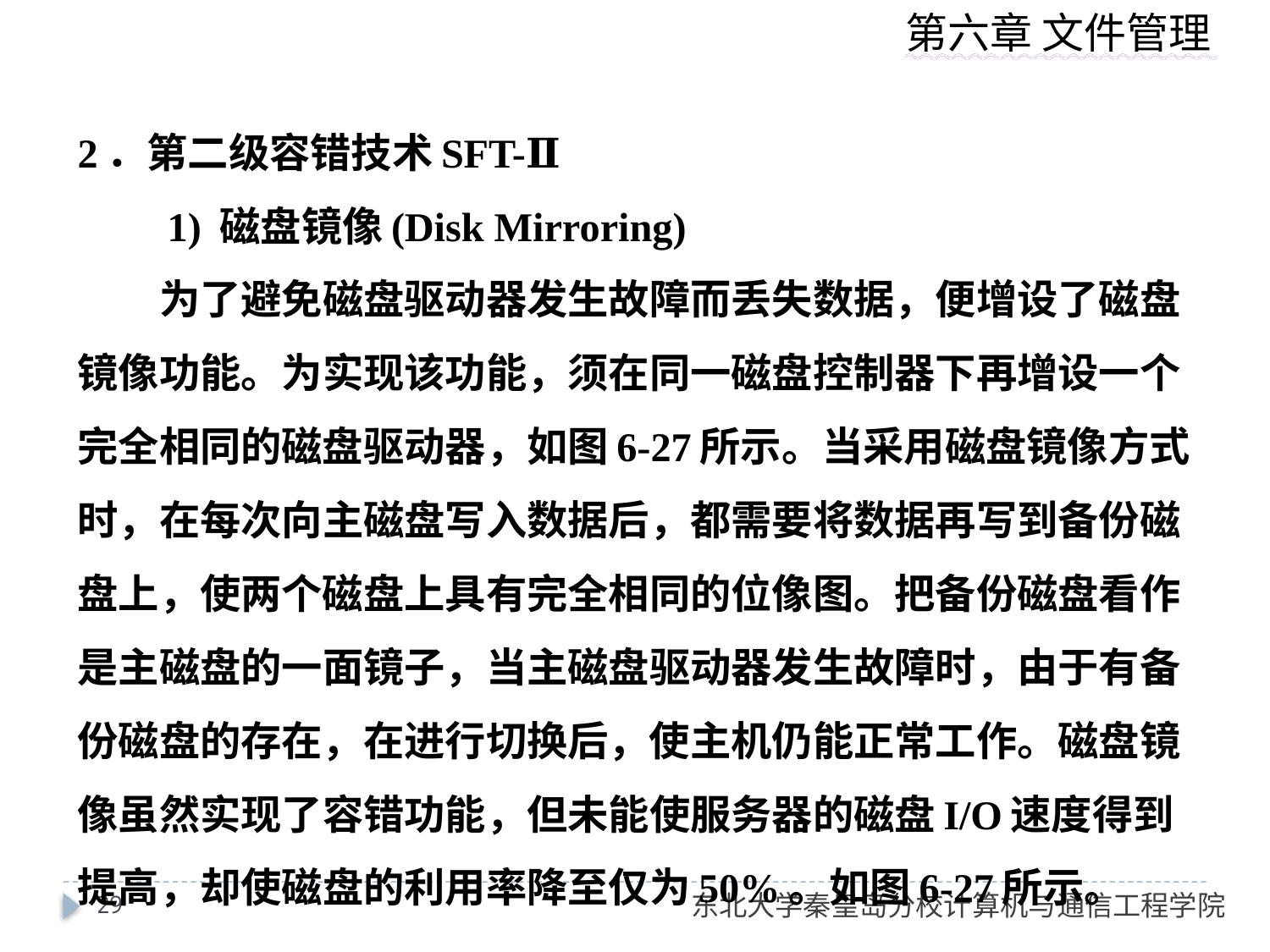

2．第二级容错技术SFT-Ⅱ
　　1) 磁盘镜像(Disk Mirroring)
　　为了避免磁盘驱动器发生故障而丢失数据，便增设了磁盘镜像功能。为实现该功能，须在同一磁盘控制器下再增设一个完全相同的磁盘驱动器，如图6-27所示。当采用磁盘镜像方式时，在每次向主磁盘写入数据后，都需要将数据再写到备份磁盘上，使两个磁盘上具有完全相同的位像图。把备份磁盘看作是主磁盘的一面镜子，当主磁盘驱动器发生故障时，由于有备份磁盘的存在，在进行切换后，使主机仍能正常工作。磁盘镜像虽然实现了容错功能，但未能使服务器的磁盘I/O速度得到提高，却使磁盘的利用率降至仅为50%。如图6-27所示。

29